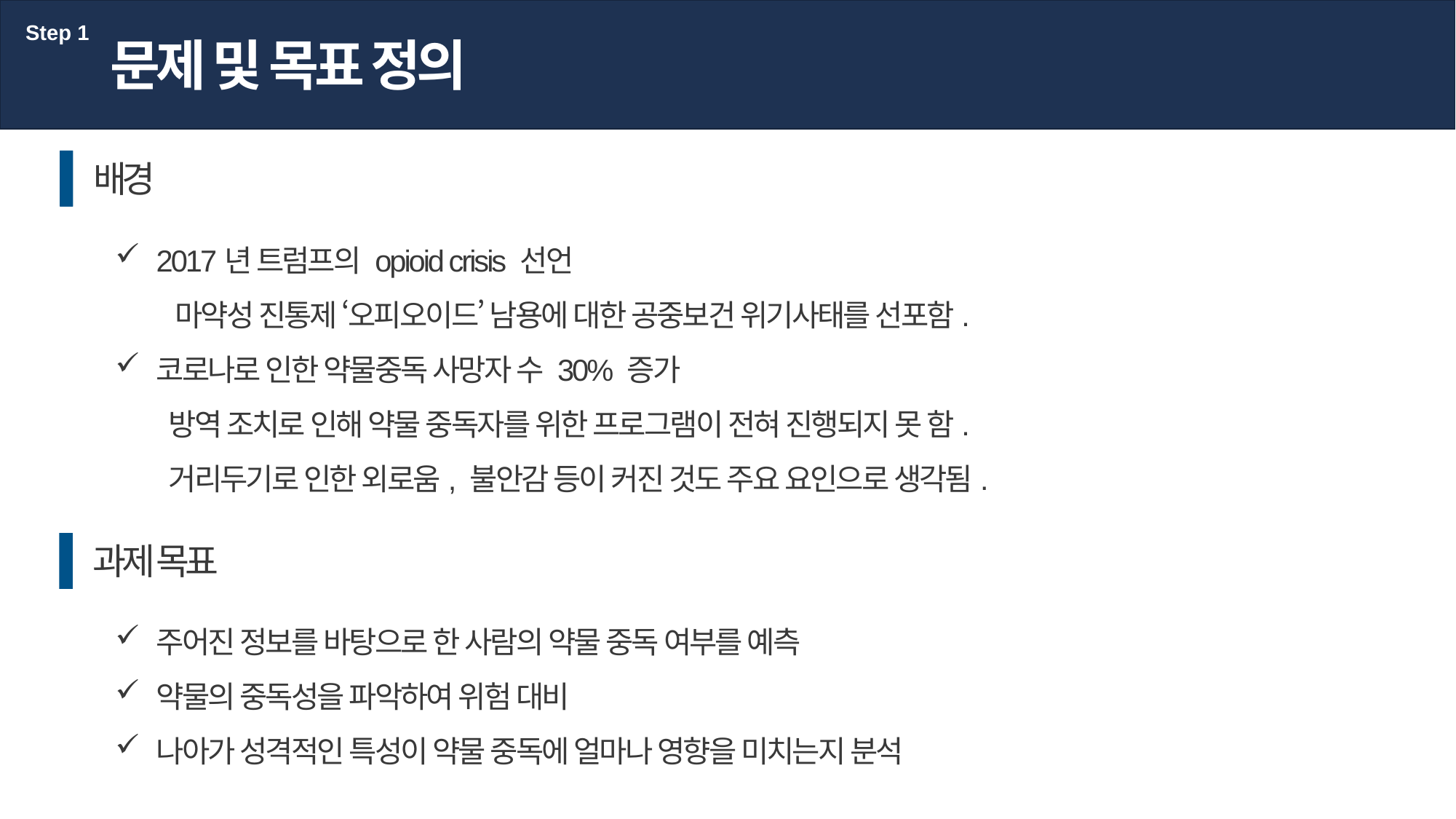

Step 1
문제 및 목표 정의

배경
2017년 트럼프의 opioid crisis 선언
        마약성 진통제 ‘오피오이드’ 남용에 대한 공중보건 위기사태를 선포함.
코로나로 인한 약물중독 사망자 수 30% 증가
       방역 조치로 인해 약물 중독자를 위한 프로그램이 전혀 진행되지 못 함.
       거리두기로 인한 외로움, 불안감 등이 커진 것도 주요 요인으로 생각됨.

과제 목표
주어진 정보를 바탕으로 한 사람의 약물 중독 여부를 예측
약물의 중독성을 파악하여 위험 대비
나아가 성격적인 특성이 약물 중독에 얼마나 영향을 미치는지 분석